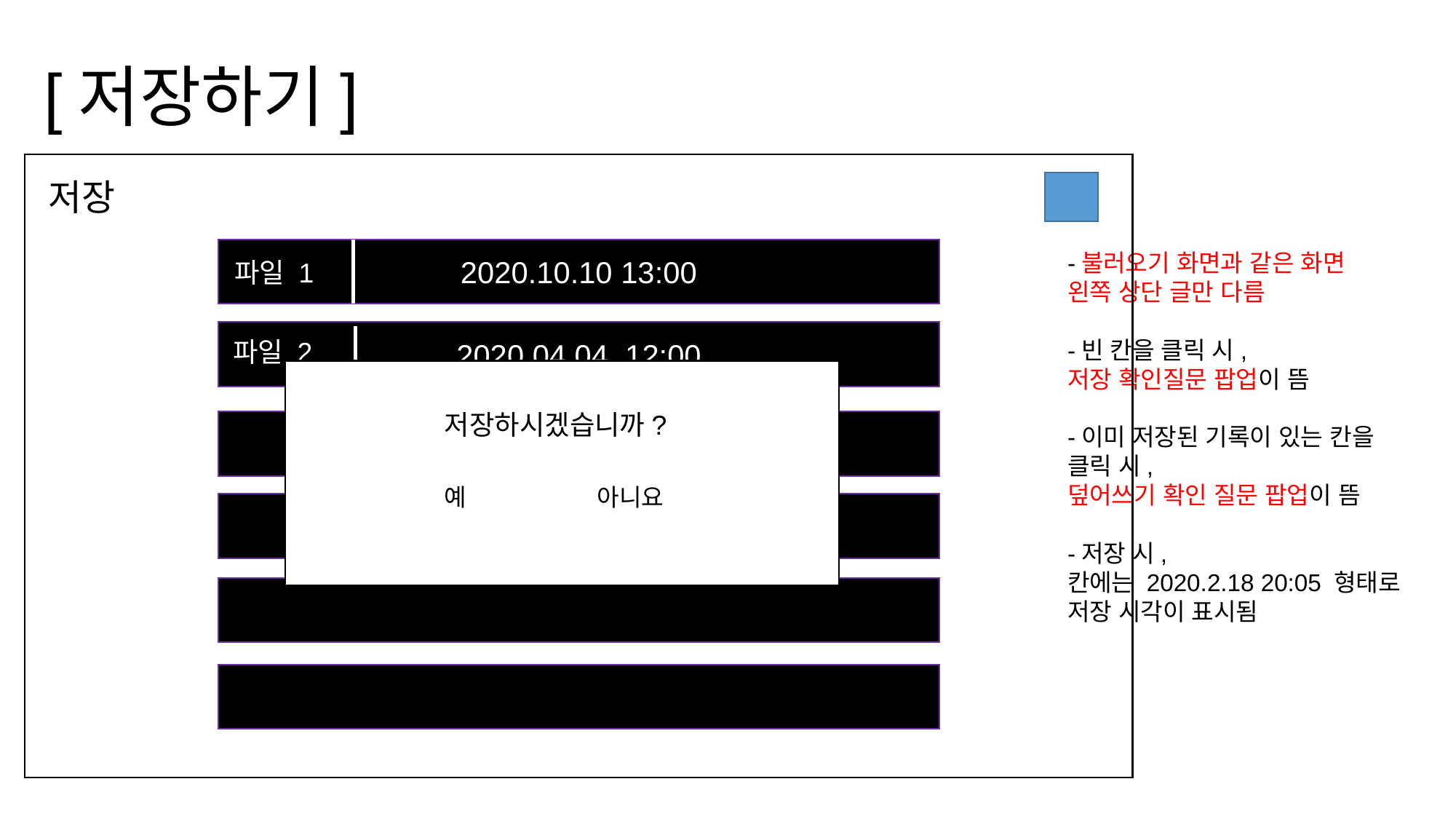

[저장하기]

저장

2020.10.10 13:00
-불러오기 화면과 같은 화면
왼쪽 상단 글만 다름

-빈 칸을 클릭 시,
저장 확인질문 팝업이 뜸

-이미 저장된 기록이 있는 칸을      클릭 시,
덮어쓰기 확인 질문 팝업이 뜸

-저장 시,
칸에는 2020.2.18 20:05 형태로 저장 시각이 표시됨

파일 1
2020.00.00.00:00
빈 슬롯
2020.04.04. 12:00
파일 2

저장하시겠습니까?

예
아니요

빈 슬롯
빈 슬롯
빈 슬롯